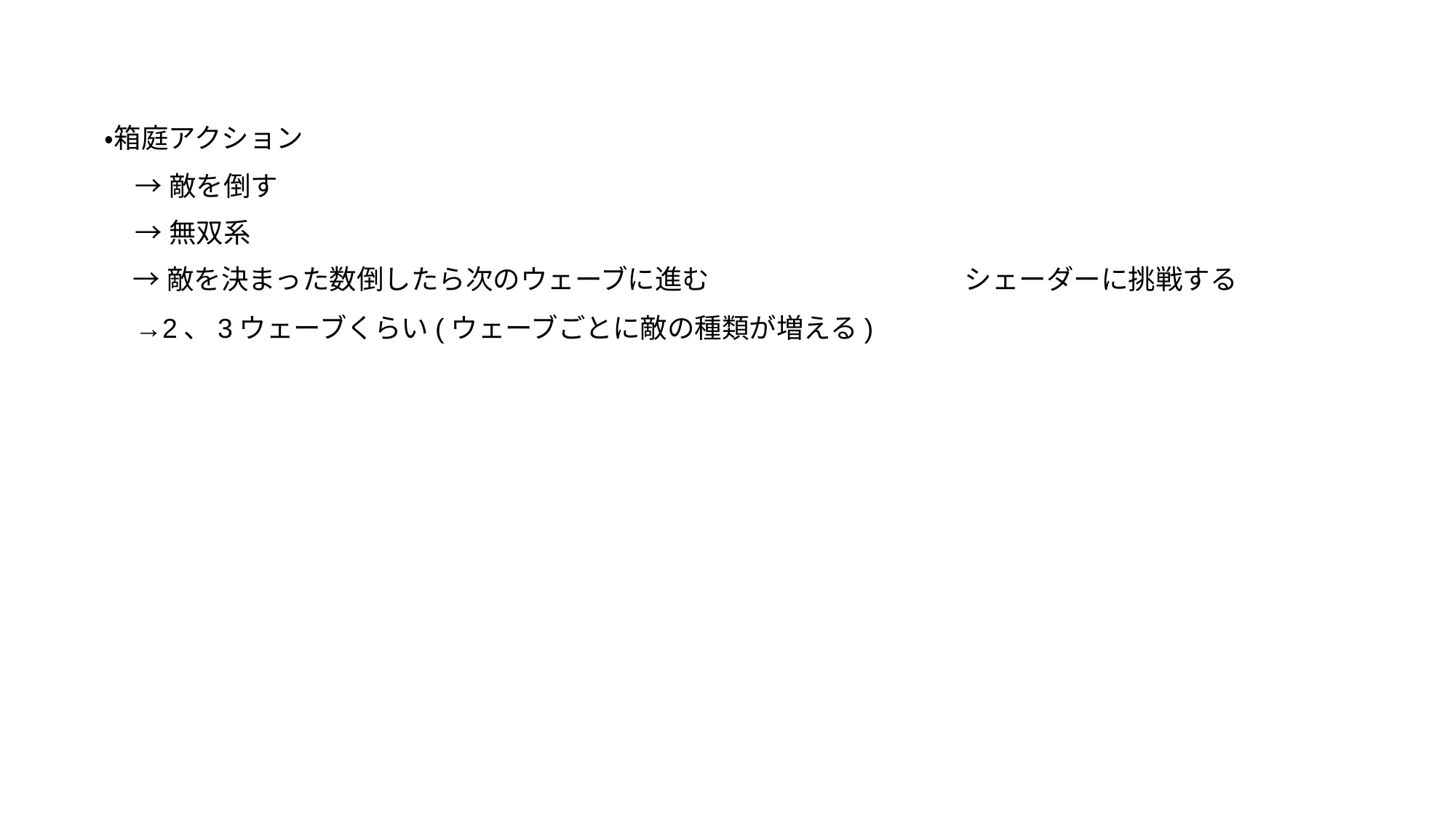

・箱庭アクション
→敵を倒す
→無双系
→敵を決まった数倒したら次のウェーブに進む
シェーダーに挑戦する
→2、3ウェーブくらい(ウェーブごとに敵の種類が増える)